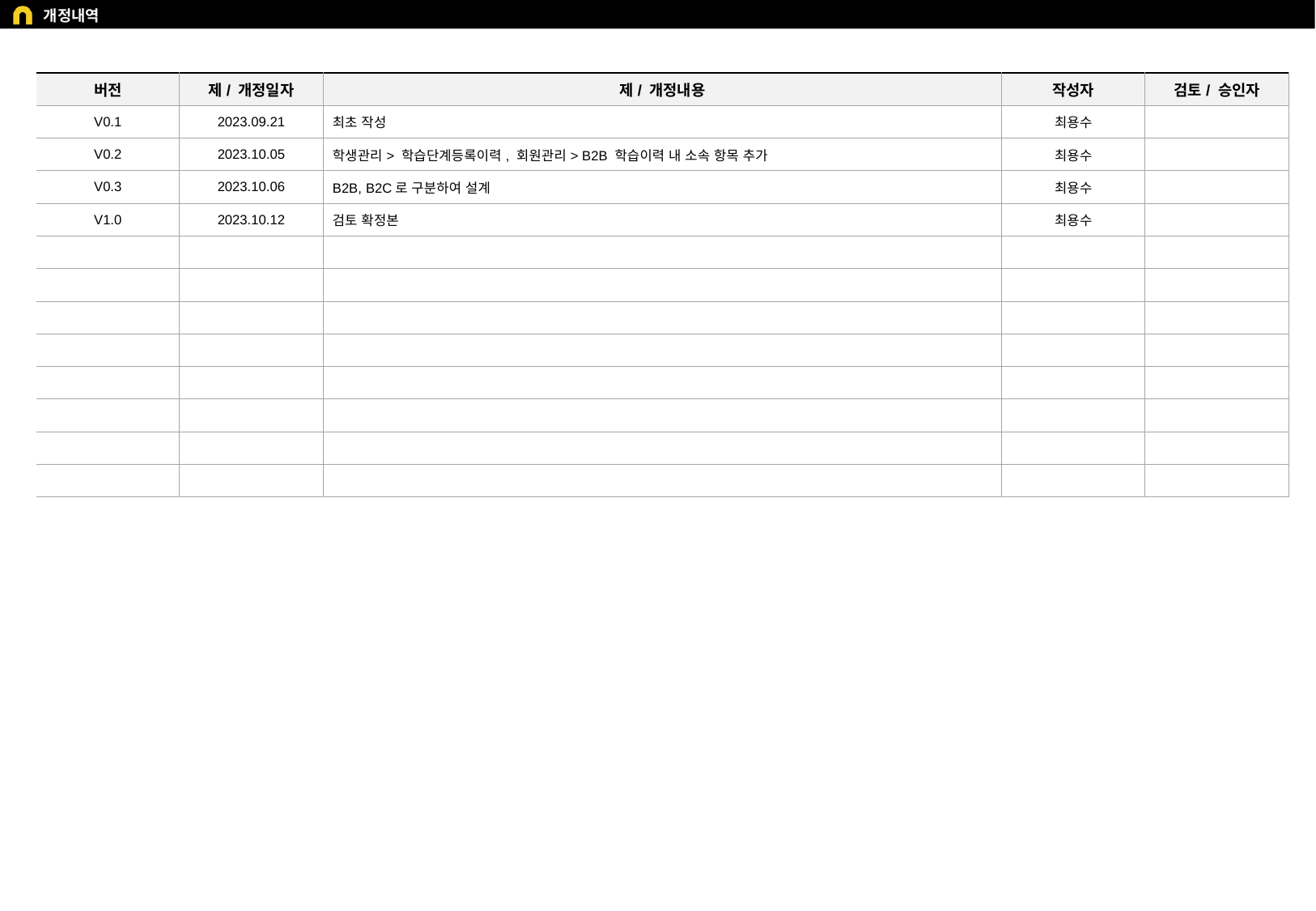

개정내역
| 버전 | 제/ 개정일자 | 제/ 개정내용 | 작성자 | 검토/ 승인자 |
| --- | --- | --- | --- | --- |
| V0.1 | 2023.09.21 | 최초 작성 | 최용수 |  |
| V0.2 | 2023.10.05 | 학생관리> 학습단계등록이력, 회원관리> B2B 학습이력 내 소속 항목 추가 | 최용수 |  |
| V0.3 | 2023.10.06 | B2B, B2C로 구분하여 설계 | 최용수 |  |
| V1.0 | 2023.10.12 | 검토 확정본 | 최용수 |  |
|  |  |  |  |  |
|  |  |  |  |  |
|  |  |  |  |  |
|  |  |  |  |  |
|  |  |  |  |  |
|  |  |  |  |  |
|  |  |  |  |  |
|  |  |  |  |  |